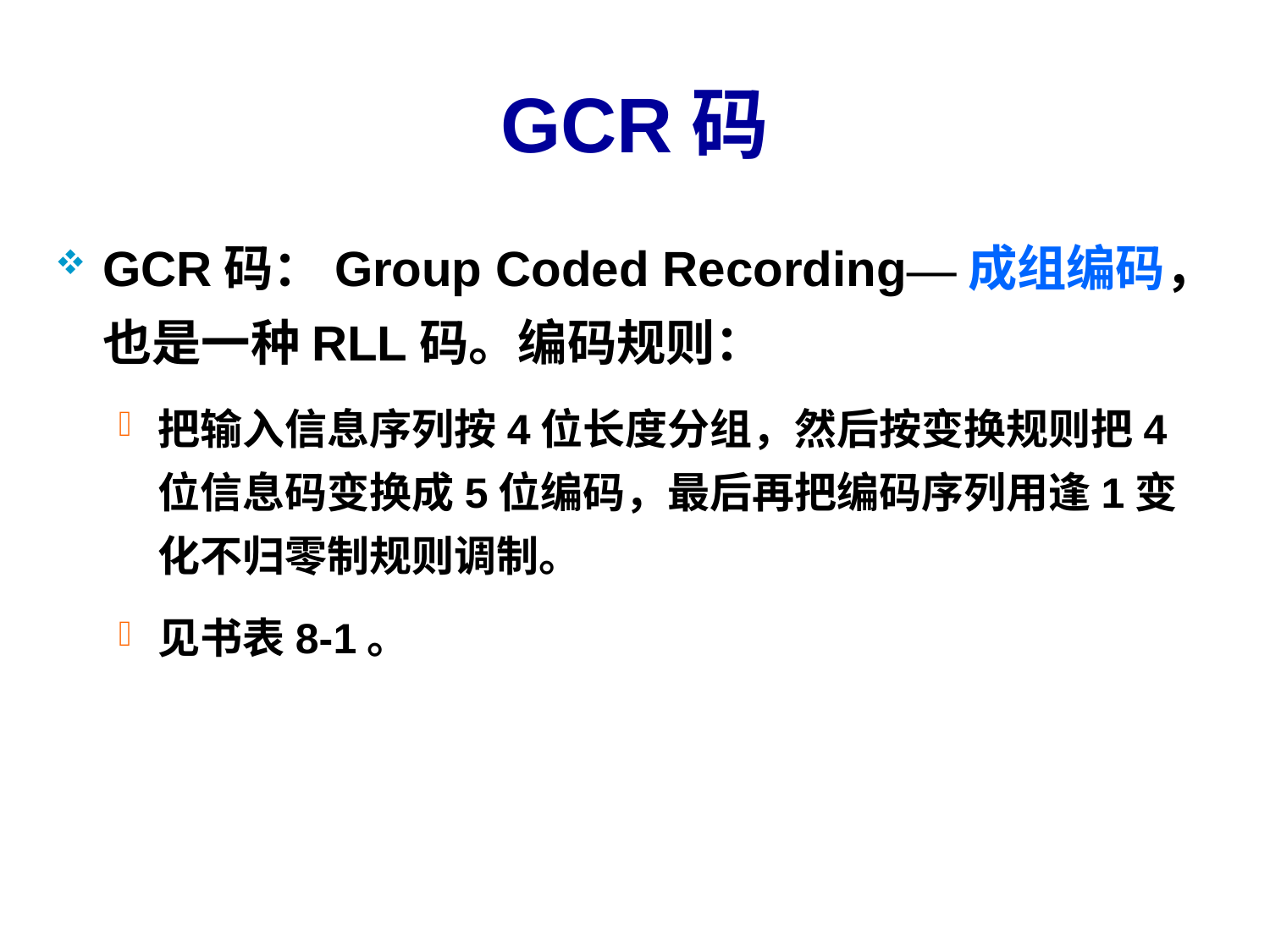

# GCR码
GCR码：Group Coded Recording—成组编码，也是一种RLL码。编码规则：
把输入信息序列按4位长度分组，然后按变换规则把4位信息码变换成5位编码，最后再把编码序列用逢1变化不归零制规则调制。
见书表8-1。